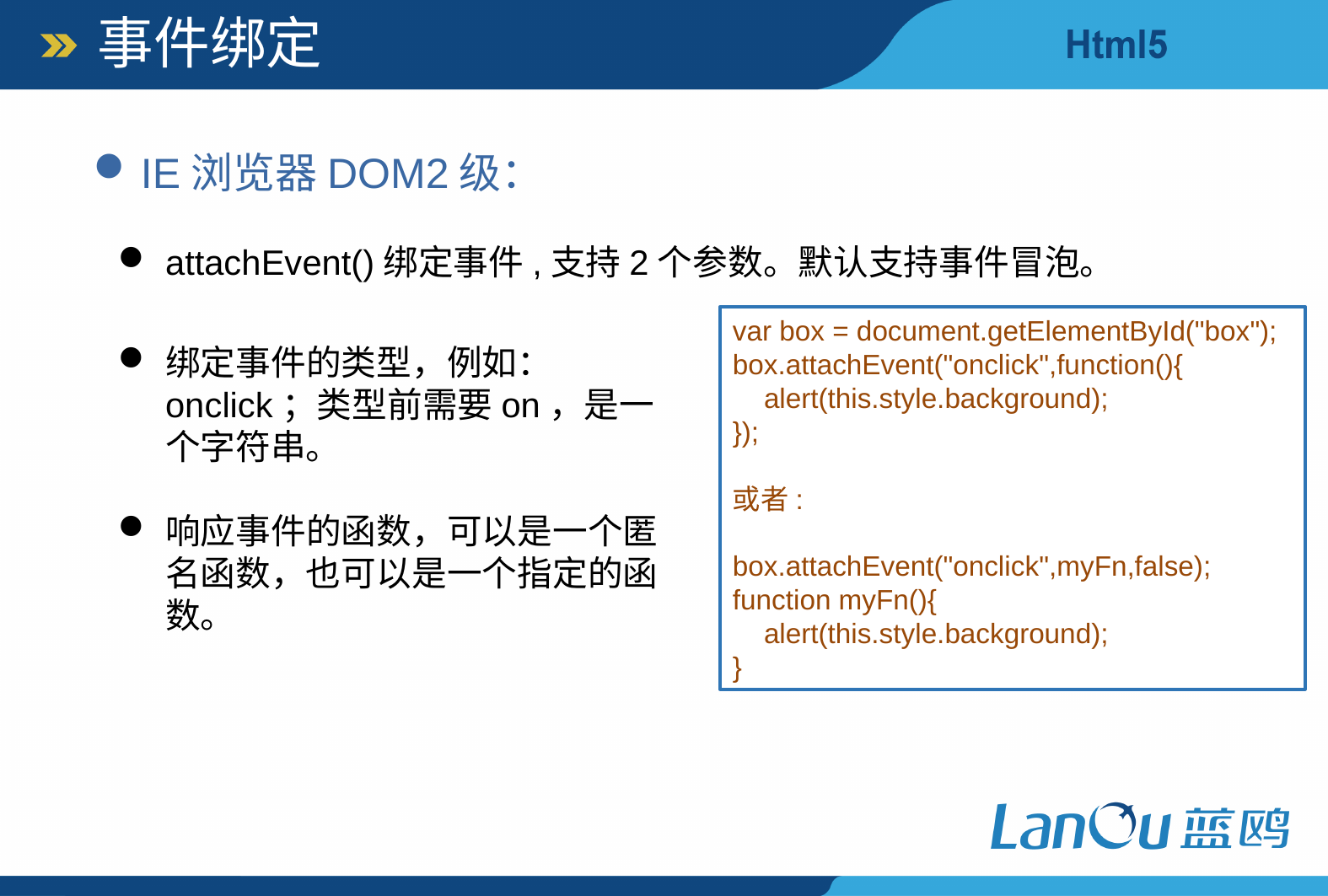

事件绑定
IE浏览器DOM2级：
attachEvent()绑定事件,支持2个参数。默认支持事件冒泡。
var box = document.getElementById("box");
box.attachEvent("onclick",function(){
    alert(this.style.background);
});

或者:

box.attachEvent("onclick",myFn,false);
function myFn(){
    alert(this.style.background);
}
绑定事件的类型，例如：onclick；类型前需要on，是一个字符串。

响应事件的函数，可以是一个匿名函数，也可以是一个指定的函数。